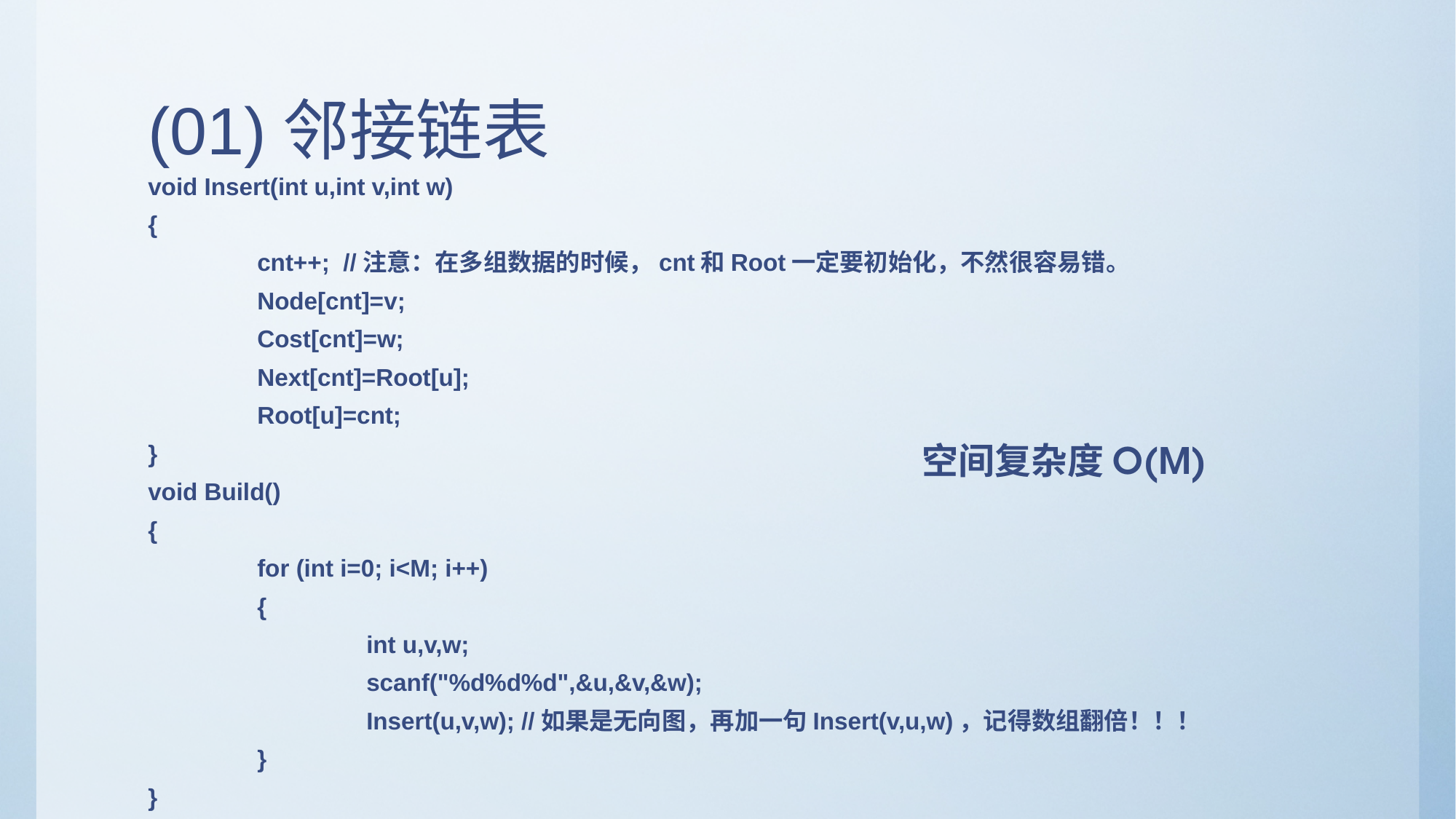

# (01)邻接链表
void Insert(int u,int v,int w)
{
	cnt++;  //注意：在多组数据的时候，cnt和Root一定要初始化，不然很容易错。
	Node[cnt]=v;
	Cost[cnt]=w;
	Next[cnt]=Root[u];
	Root[u]=cnt;
}
void Build()
{
	for (int i=0; i<M; i++)
	{
		int u,v,w;
		scanf("%d%d%d",&u,&v,&w);
		Insert(u,v,w); //如果是无向图，再加一句Insert(v,u,w)，记得数组翻倍！！！
	}
}
空间复杂度O(M)